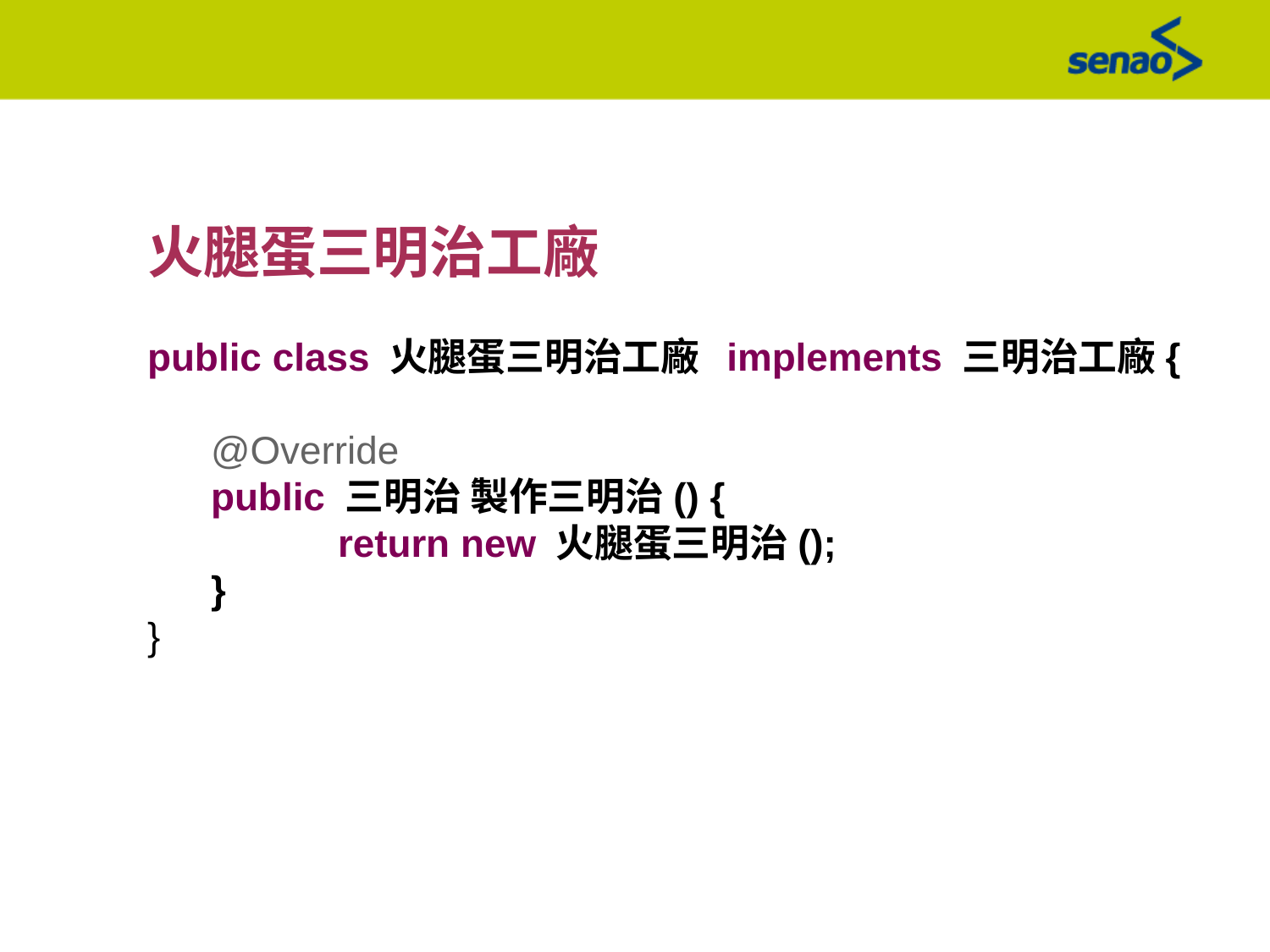

火腿蛋三明治工廠
public class 火腿蛋三明治工廠  implements 三明治工廠{

@Override
public 三明治 製作三明治() {
	return new 火腿蛋三明治();
}
}